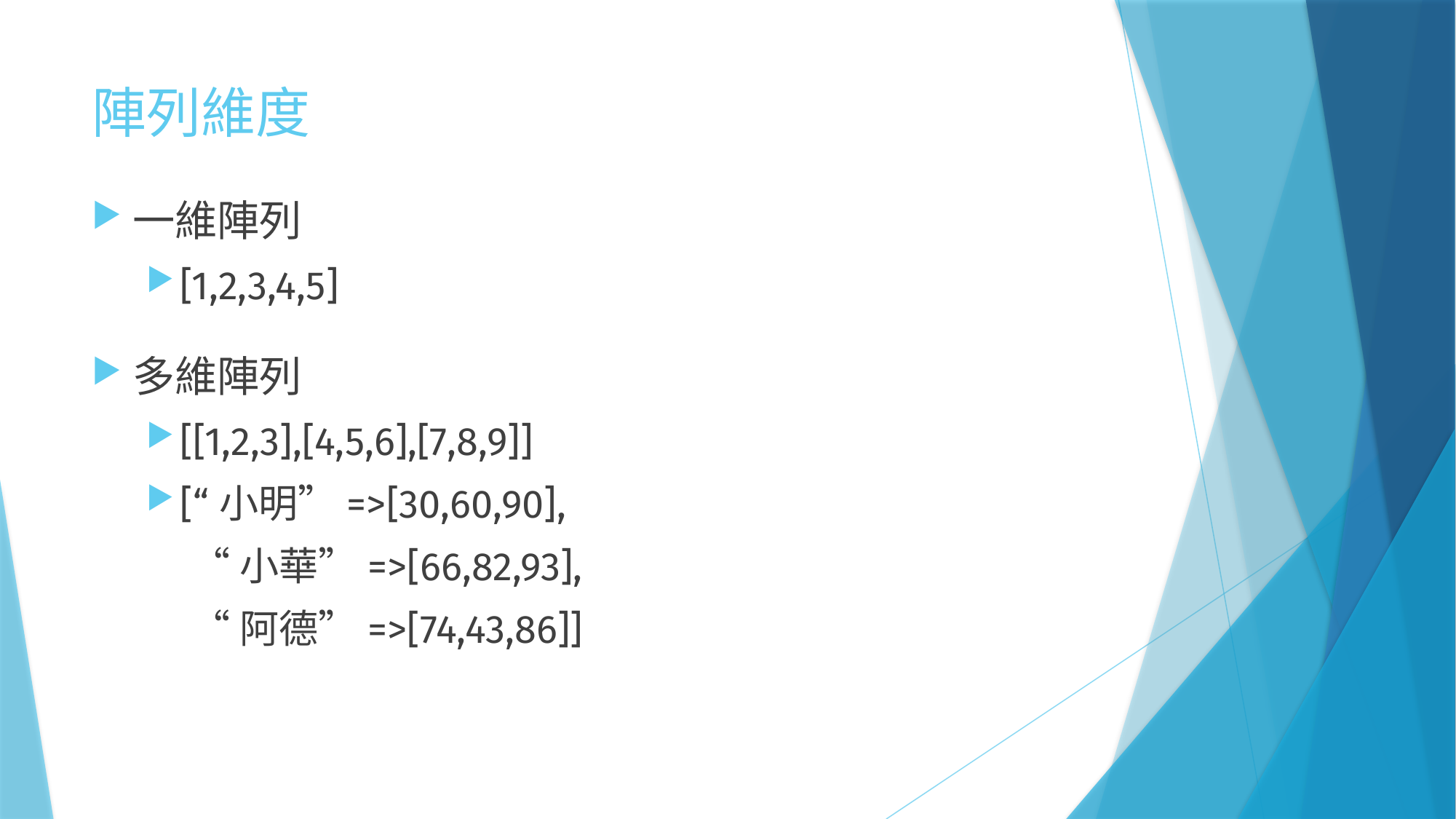

# 陣列維度
一維陣列
[1,2,3,4,5]
多維陣列
[[1,2,3],[4,5,6],[7,8,9]]
[“小明”=>[30,60,90],
     “小華”=>[66,82,93],
     “阿德”=>[74,43,86]]